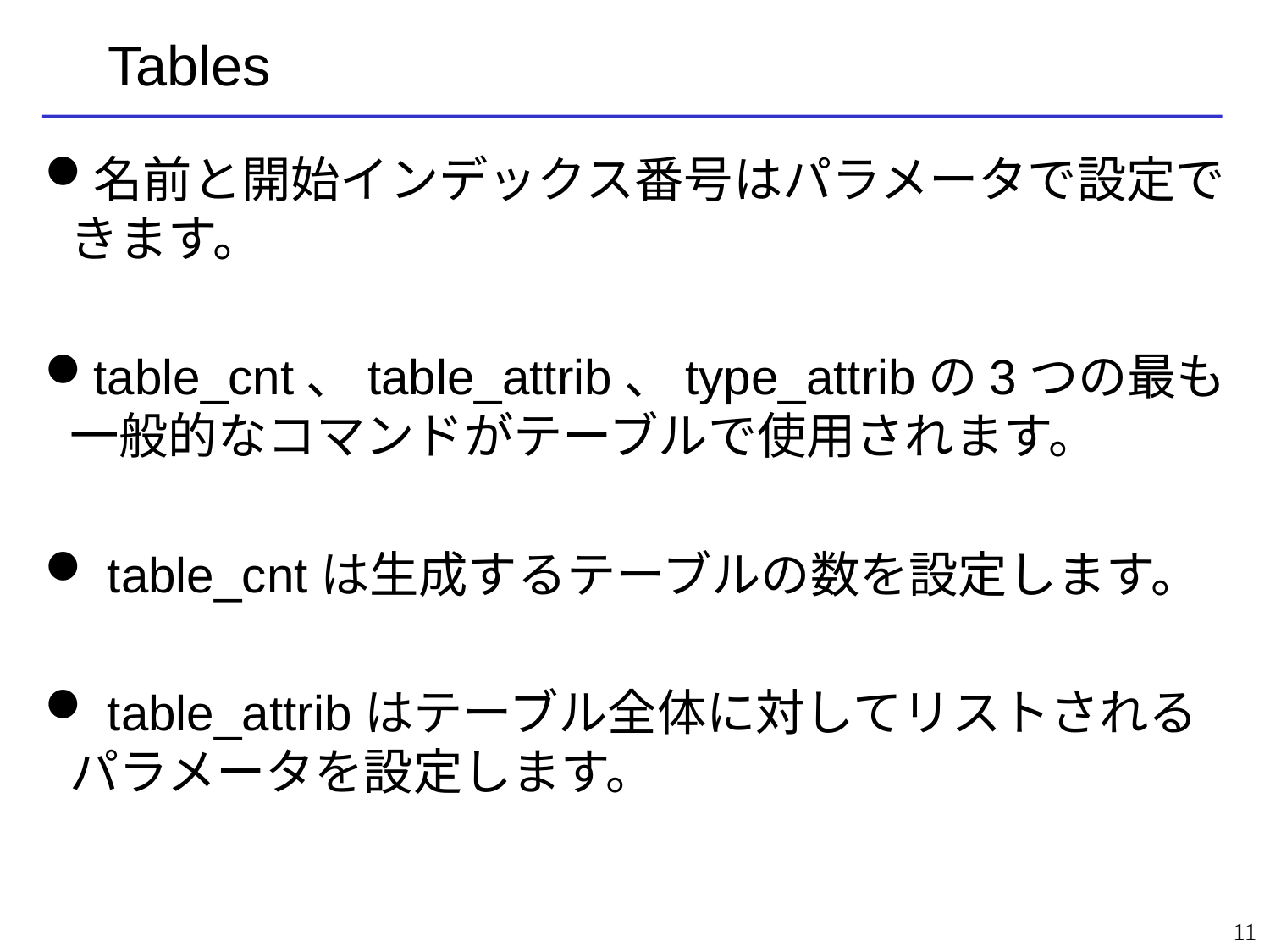

# Tables
名前と開始インデックス番号はパラメータで設定できます。

table_cnt、table_attrib、type_attribの3つの最も一般的なコマンドがテーブルで使用されます。

 table_cntは生成するテーブルの数を設定します。

 table_attribはテーブル全体に対してリストされるパラメータを設定します。
11